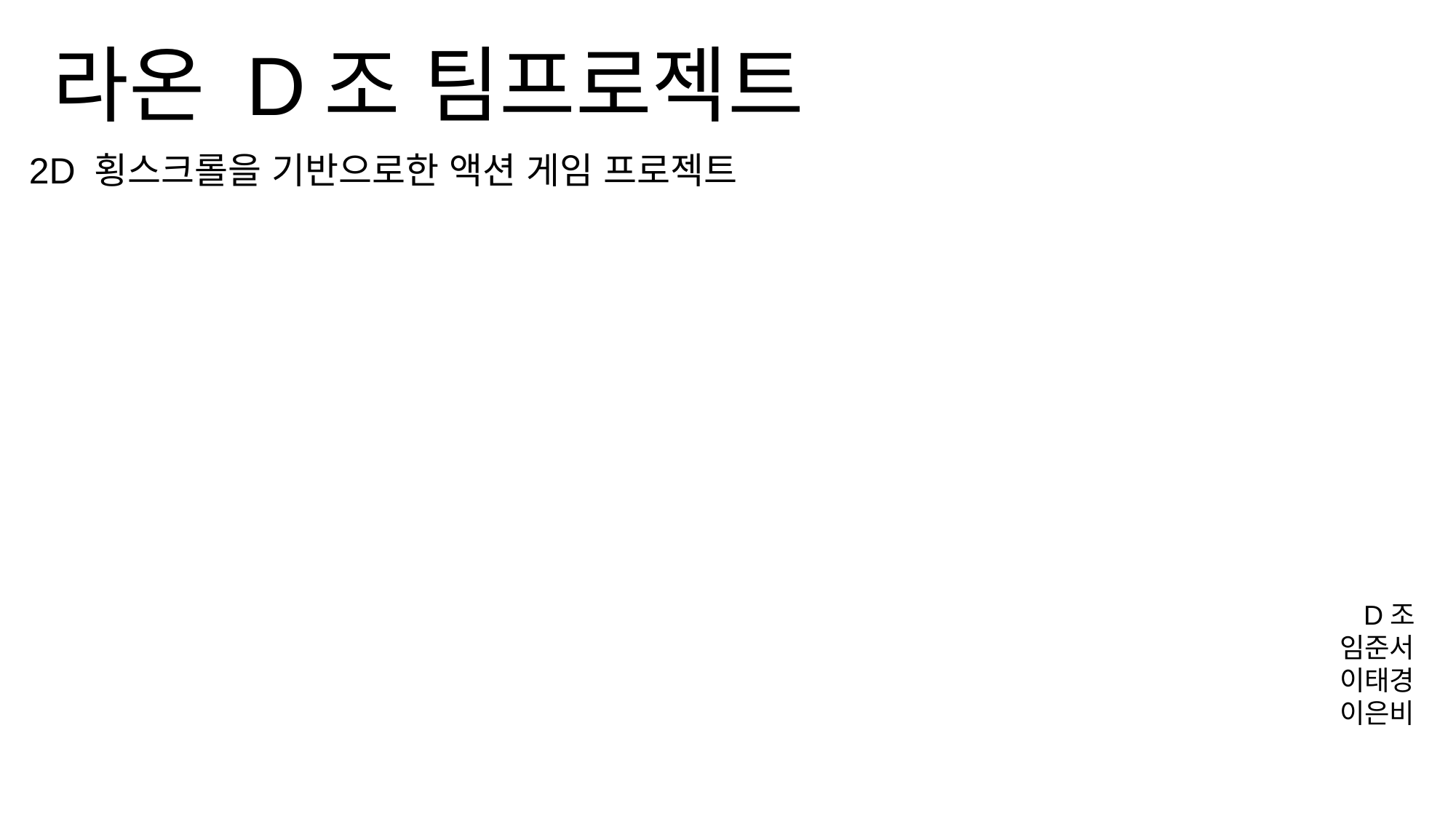

# 라온 D조 팀프로젝트
2D 횡스크롤을 기반으로한 액션 게임 프로젝트
D조
임준서
이태경
이은비